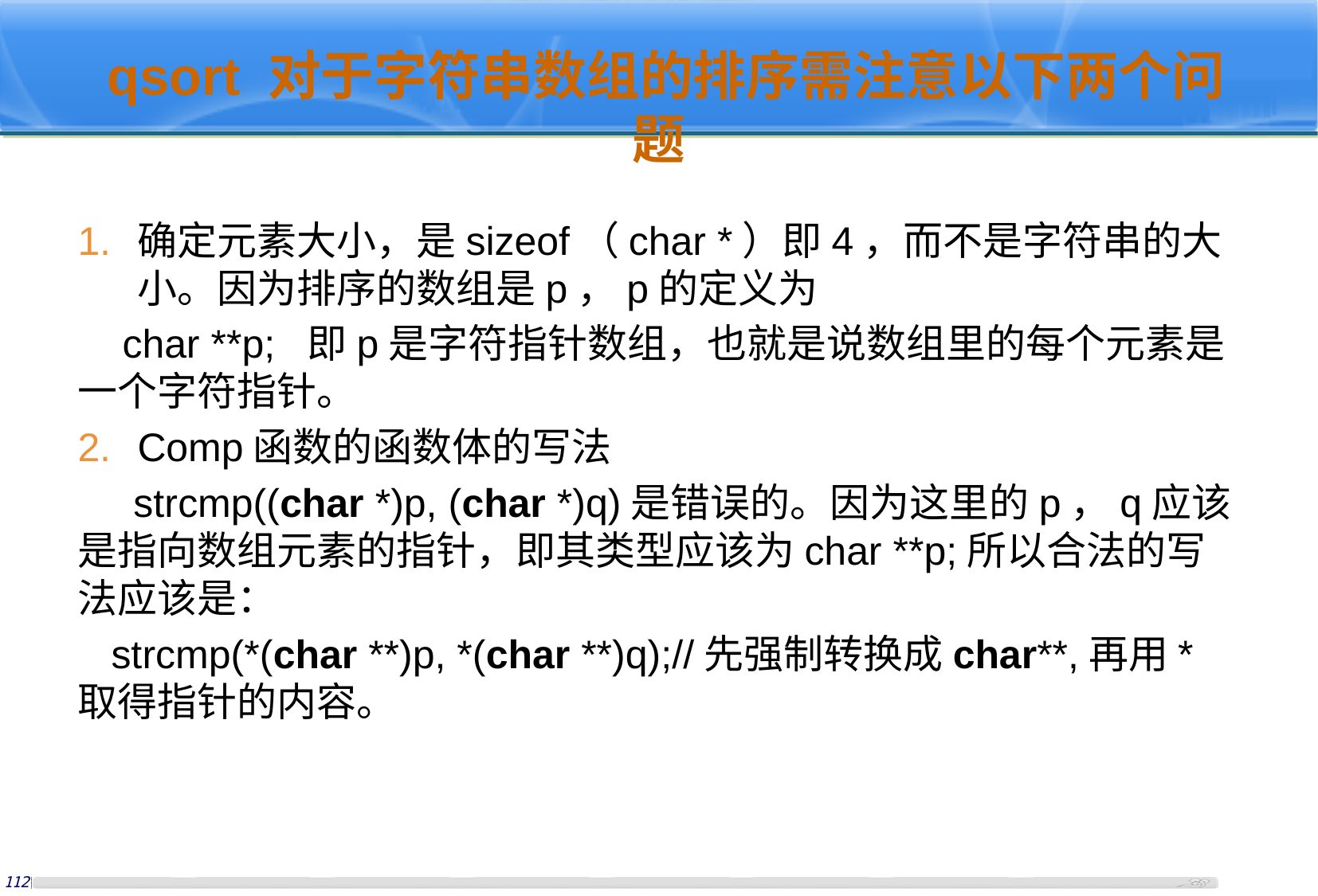

# qsort 对于字符串数组的排序需注意以下两个问题
确定元素大小，是sizeof（char *）即4，而不是字符串的大小。因为排序的数组是p，p的定义为
    char **p;  即p是字符指针数组，也就是说数组里的每个元素是一个字符指针。
Comp函数的函数体的写法
     strcmp((char *)p, (char *)q)是错误的。因为这里的p，q应该是指向数组元素的指针，即其类型应该为char **p;所以合法的写法应该是：
   strcmp(*(char **)p, *(char **)q);//先强制转换成char**,再用*取得指针的内容。